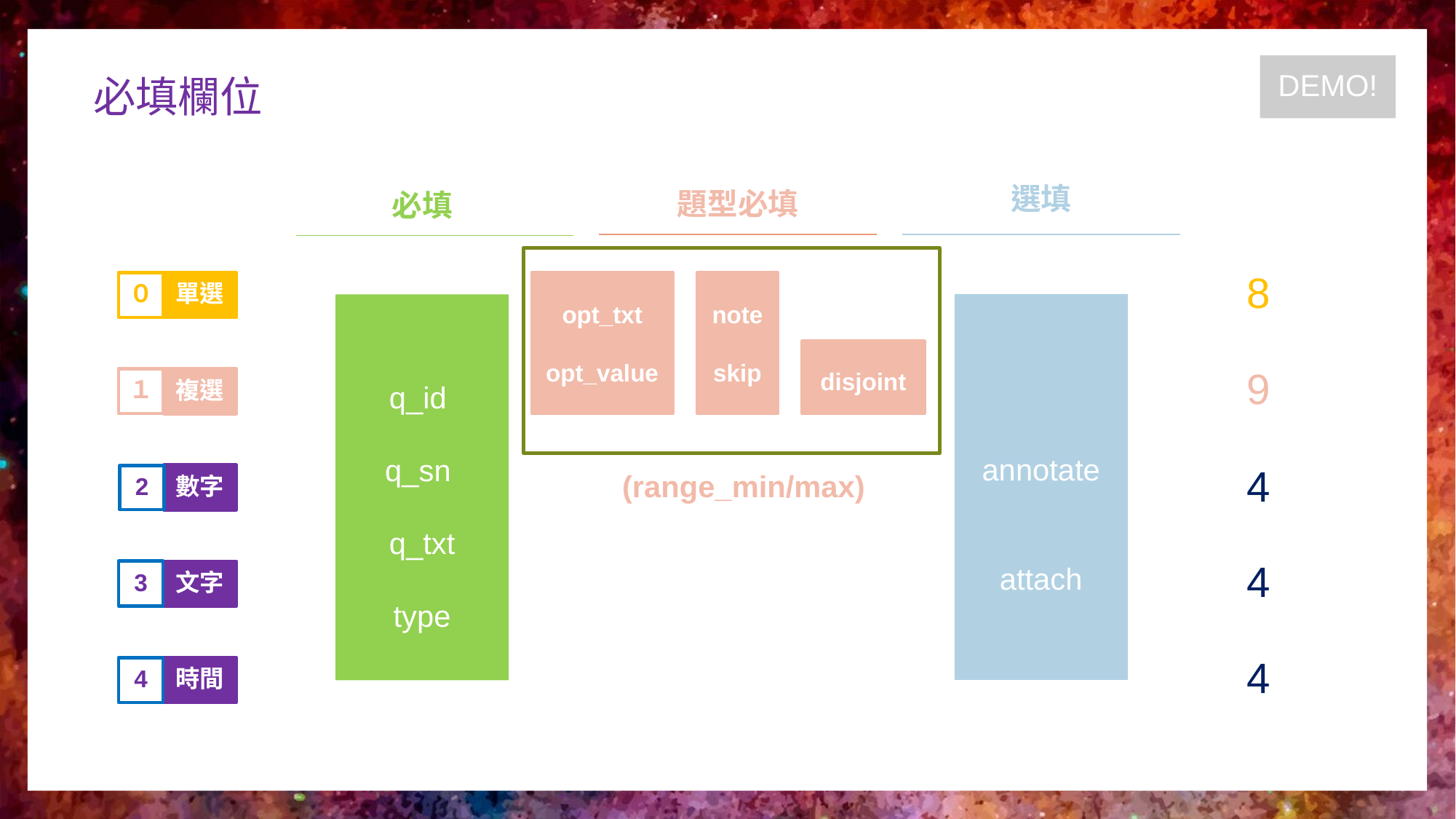

DEMO!
# 必填欄位
選填
題型必填
必填

8
單選
opt_txt

opt_value
note

skip
０
annotate
attach
q_id
q_sn
q_txt
type
disjoint
9
１
複選
(range_min/max)
數字
4
2
4
3
文字
時間
4
4